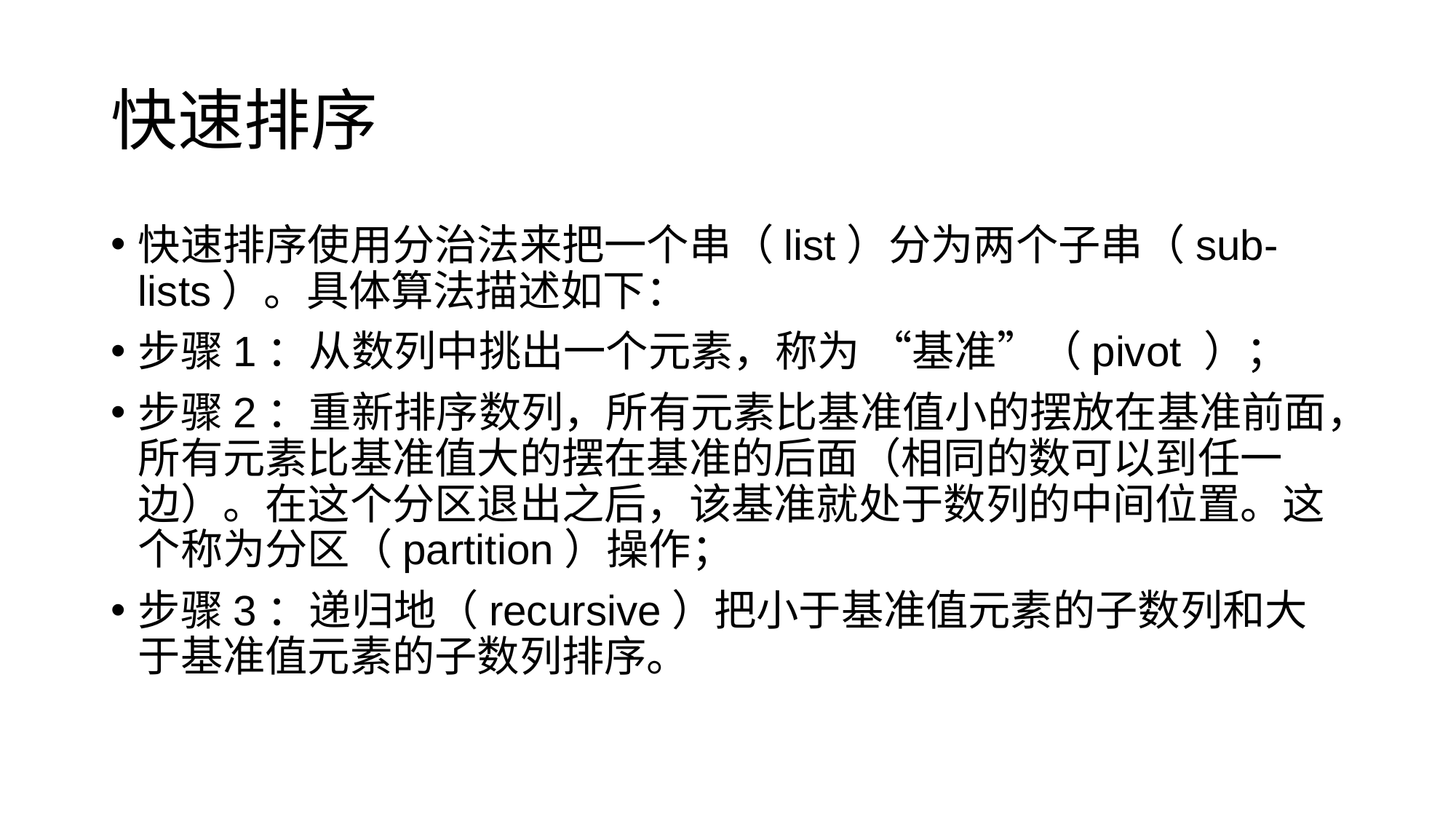

# 快速排序
快速排序使用分治法来把一个串（list）分为两个子串（sub-lists）。具体算法描述如下：
步骤1：从数列中挑出一个元素，称为 “基准”（pivot ）；
步骤2：重新排序数列，所有元素比基准值小的摆放在基准前面，所有元素比基准值大的摆在基准的后面（相同的数可以到任一边）。在这个分区退出之后，该基准就处于数列的中间位置。这个称为分区（partition）操作；
步骤3：递归地（recursive）把小于基准值元素的子数列和大于基准值元素的子数列排序。